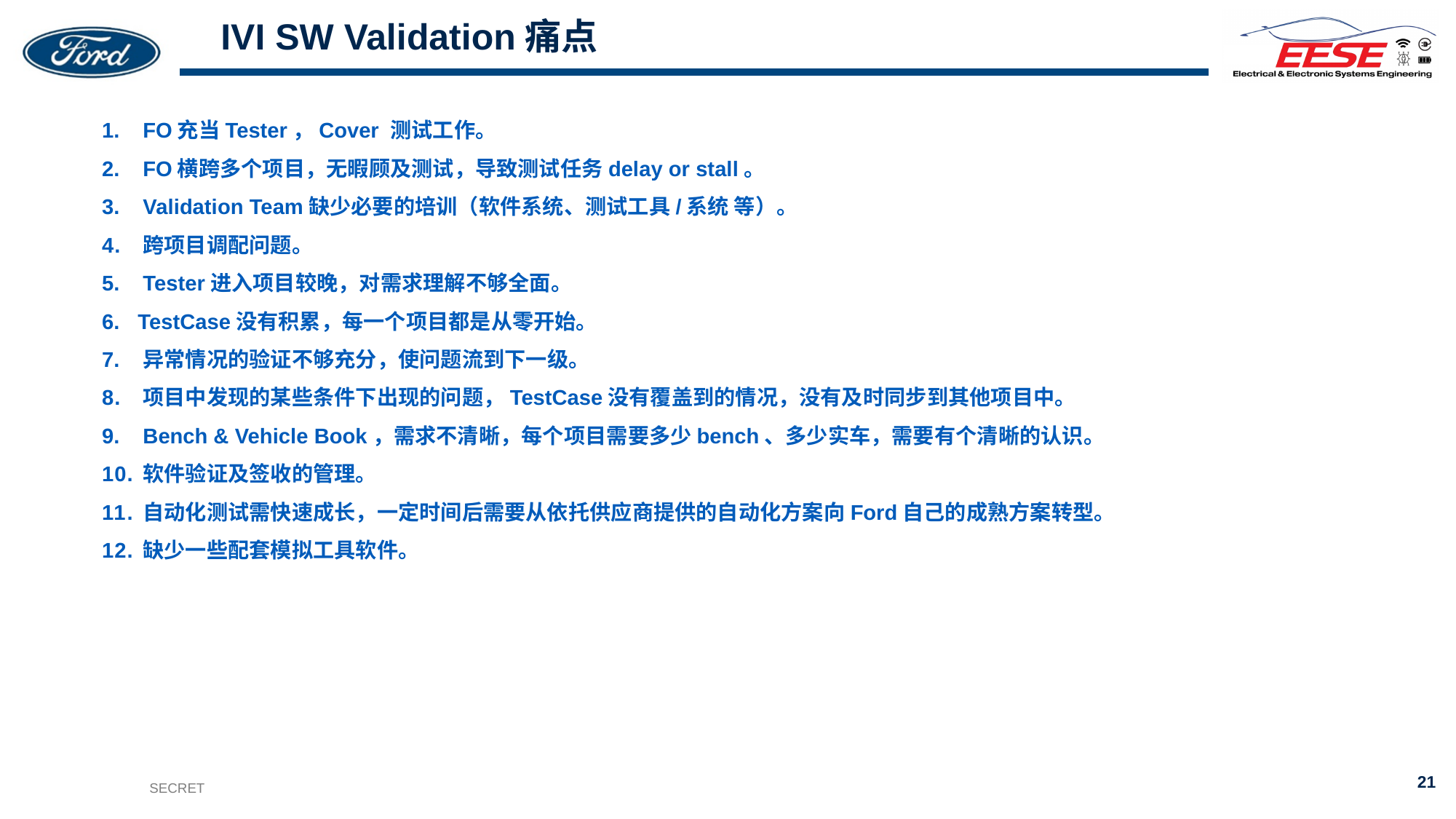

# IVI SW Validation痛点
FO充当Tester，Cover 测试工作。
FO横跨多个项目，无暇顾及测试，导致测试任务delay or stall。
Validation Team缺少必要的培训（软件系统、测试工具/系统 等）。
跨项目调配问题。
Tester进入项目较晚，对需求理解不够全面。
6.   TestCase没有积累，每一个项目都是从零开始。
7.   异常情况的验证不够充分，使问题流到下一级。
项目中发现的某些条件下出现的问题，TestCase没有覆盖到的情况，没有及时同步到其他项目中。
Bench & Vehicle Book，需求不清晰，每个项目需要多少bench、多少实车，需要有个清晰的认识。
软件验证及签收的管理。
自动化测试需快速成长，一定时间后需要从依托供应商提供的自动化方案向Ford自己的成熟方案转型。
缺少一些配套模拟工具软件。